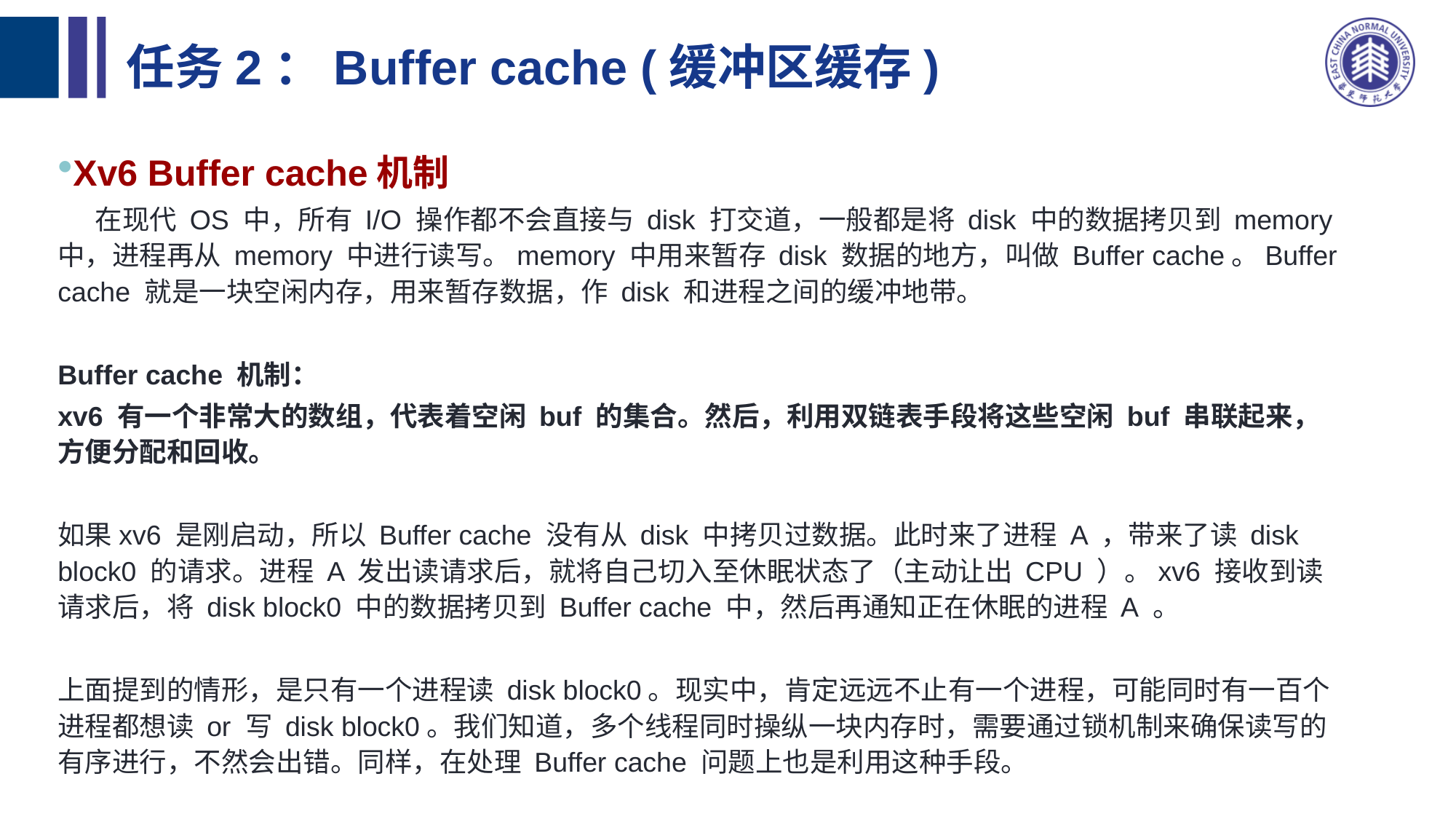

# 任务2：Buffer cache (缓冲区缓存)
Xv6 Buffer cache机制
     在现代 OS 中，所有 I/O 操作都不会直接与 disk 打交道，一般都是将 disk 中的数据拷贝到 memory 中，进程再从 memory 中进行读写。memory 中用来暂存 disk 数据的地方，叫做 Buffer cache。Buffer cache 就是一块空闲内存，用来暂存数据，作 disk 和进程之间的缓冲地带。

Buffer cache 机制：
xv6 有一个非常大的数组，代表着空闲 buf 的集合。然后，利用双链表手段将这些空闲 buf 串联起来，方便分配和回收。

如果xv6 是刚启动，所以 Buffer cache 没有从 disk 中拷贝过数据。此时来了进程 A ，带来了读 disk block0 的请求。进程 A 发出读请求后，就将自己切入至休眠状态了（主动让出 CPU ）。xv6 接收到读请求后，将 disk block0 中的数据拷贝到 Buffer cache 中，然后再通知正在休眠的进程 A 。

上面提到的情形，是只有一个进程读 disk block0。现实中，肯定远远不止有一个进程，可能同时有一百个进程都想读 or 写 disk block0。我们知道，多个线程同时操纵一块内存时，需要通过锁机制来确保读写的有序进行，不然会出错。同样，在处理 Buffer cache 问题上也是利用这种手段。